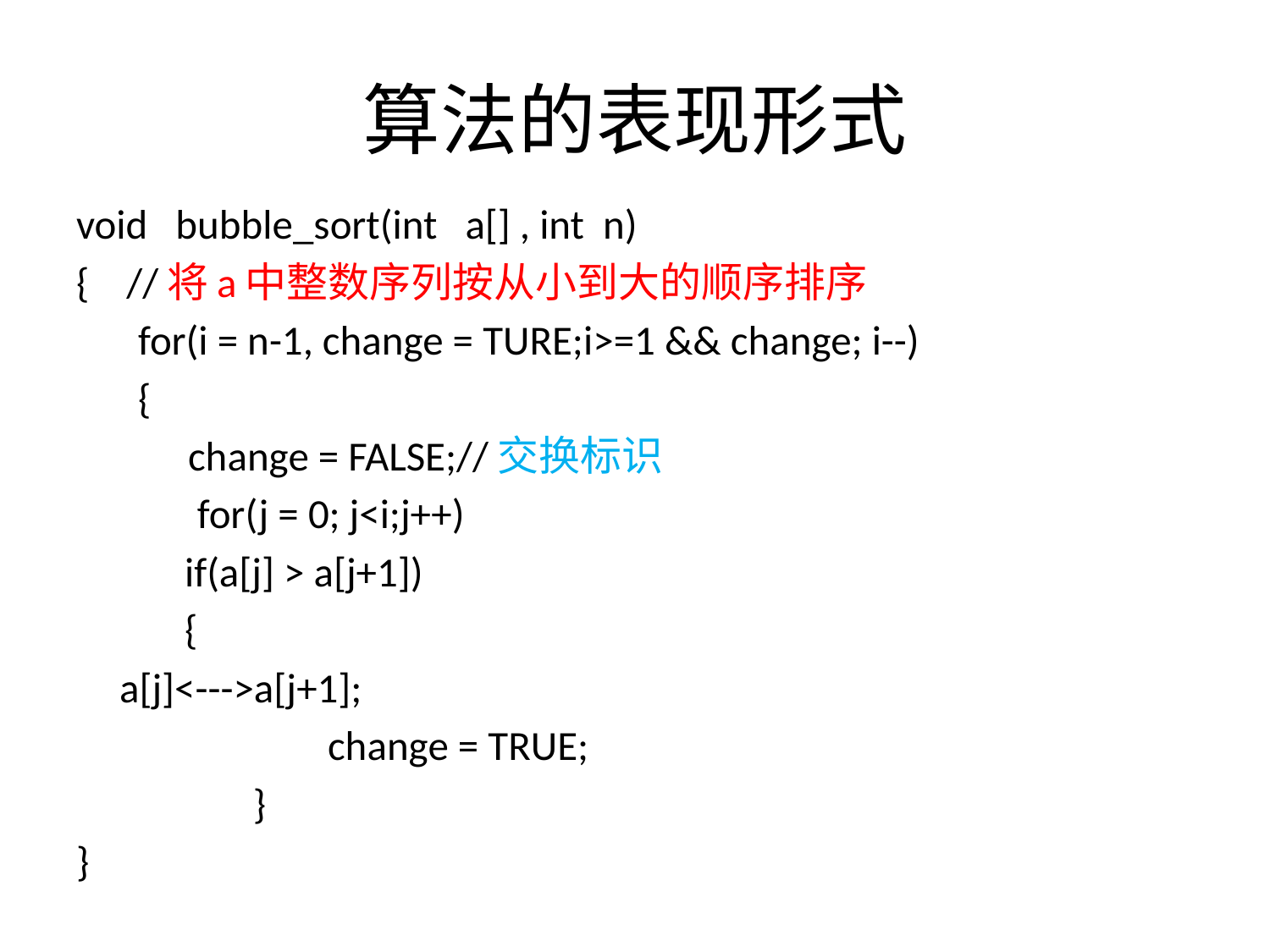

# 算法的表现形式
void   bubble_sort(int   a[] , int  n)
{    //将a中整数序列按从小到大的顺序排序
	  for(i = n-1, change = TURE;i>=1 && change; i--)
	  {
            change = FALSE;//交换标识
             for(j = 0; j<i;j++)
		       if(a[j] > a[j+1])
		       {
			a[j]<--->a[j+1];
                           change = TRUE;
                   }
}